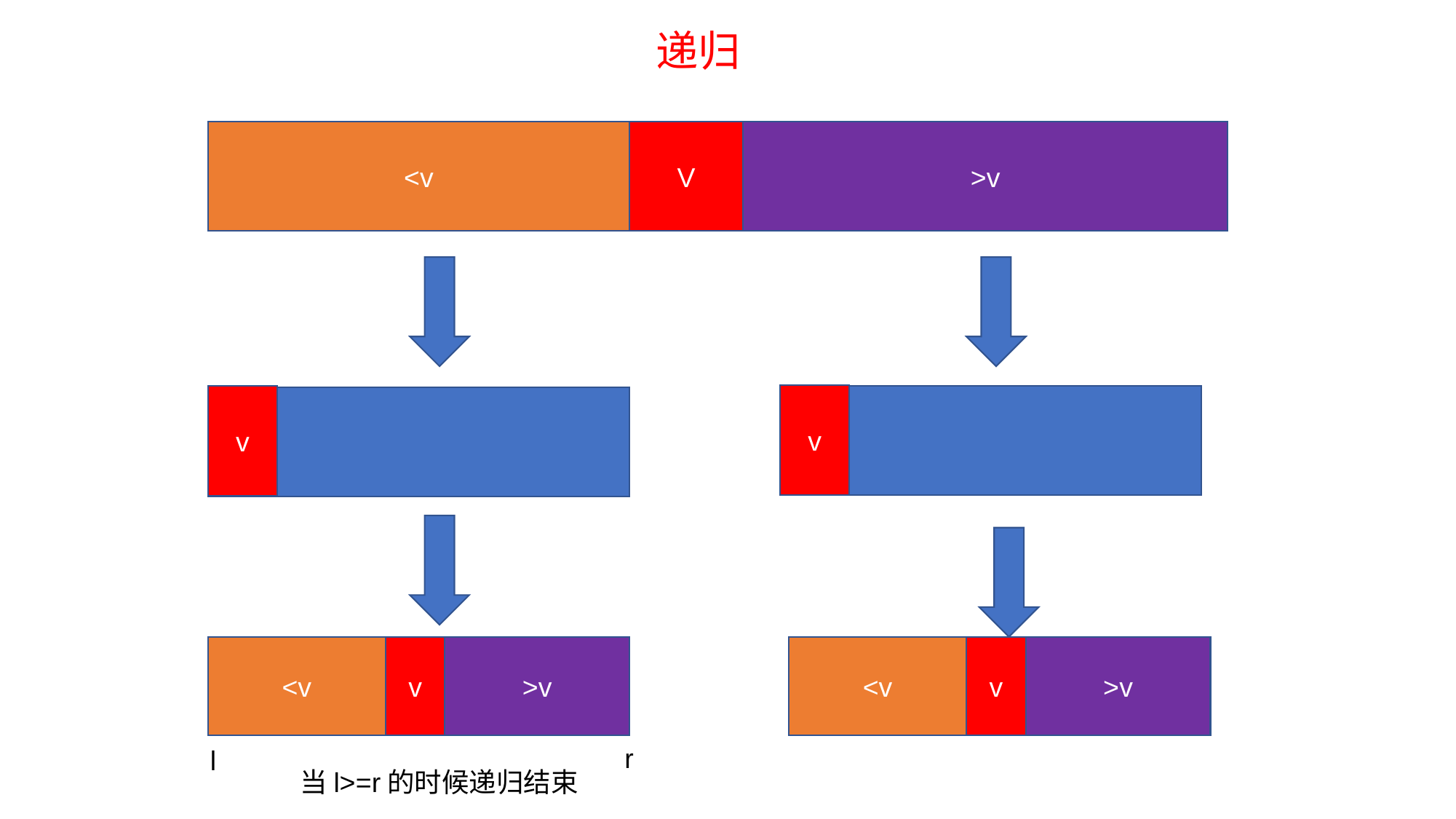

递归
<v
V
>v

v
v

<v
v
>v

<v
v
>v
r
l
当l>=r的时候递归结束